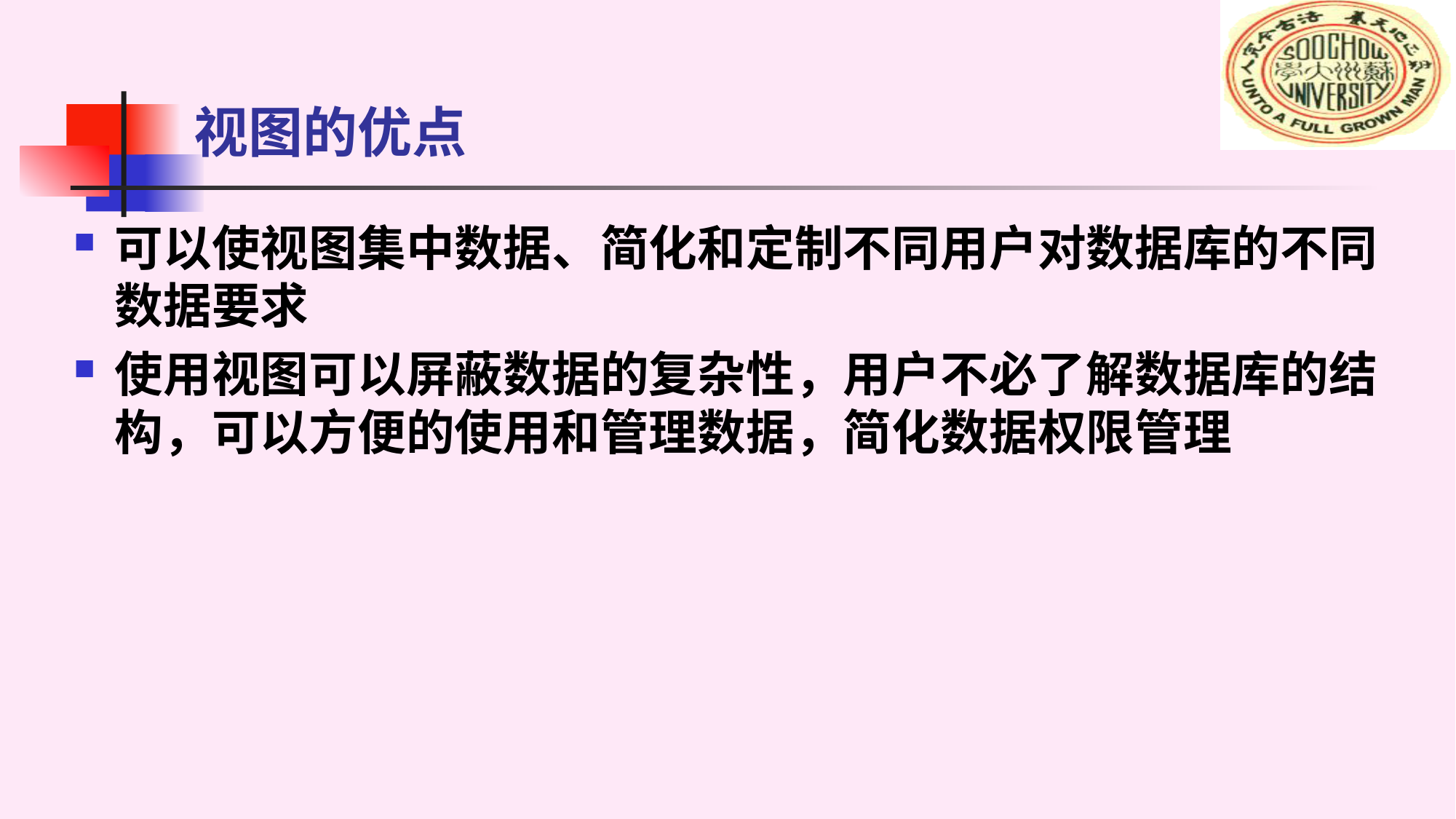

# 视图的优点
可以使视图集中数据、简化和定制不同用户对数据库的不同数据要求
使用视图可以屏蔽数据的复杂性，用户不必了解数据库的结构，可以方便的使用和管理数据，简化数据权限管理